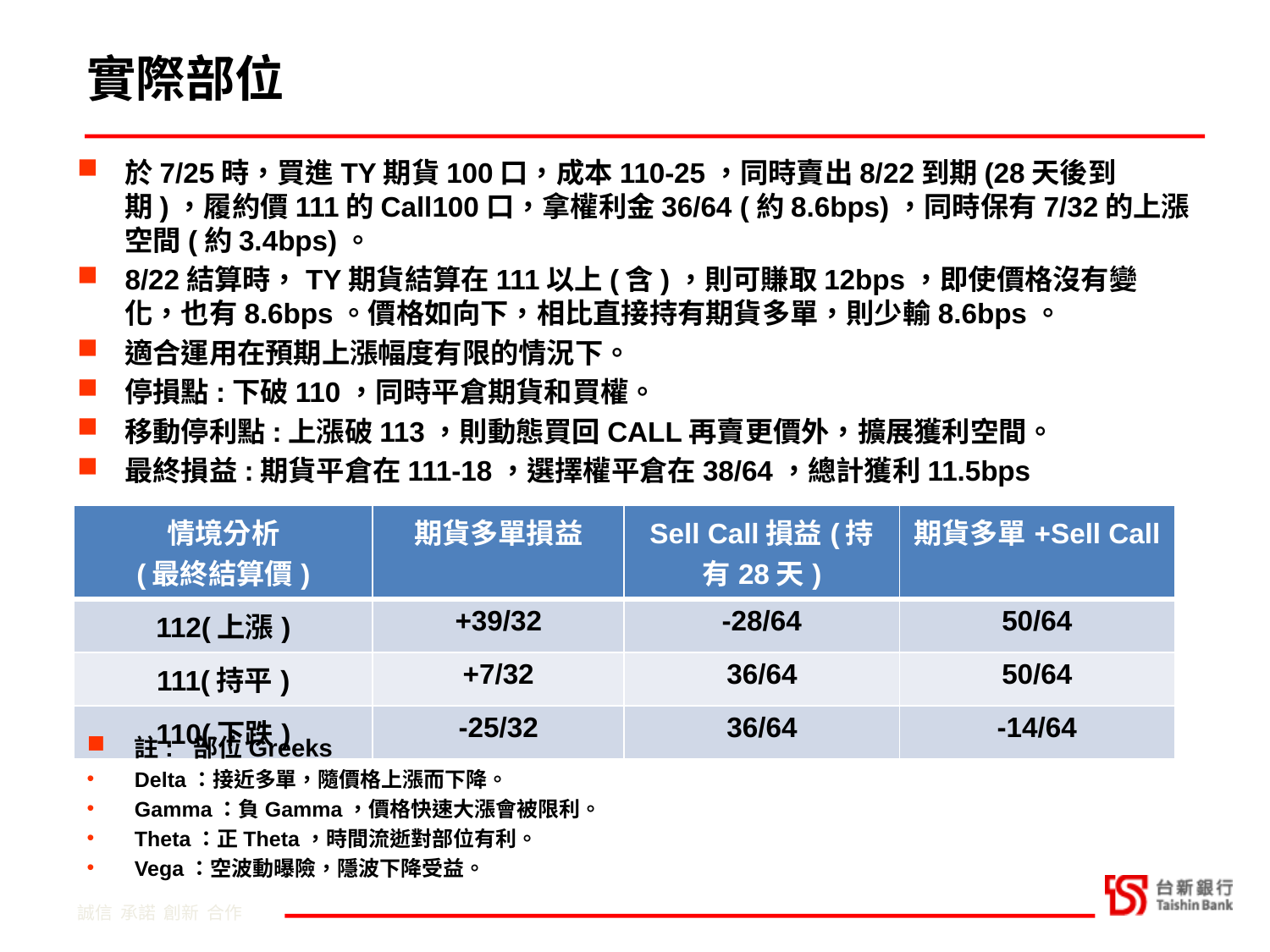

# 實際部位
於7/25時，買進TY期貨100口，成本110-25，同時賣出8/22到期(28天後到期)，履約價111的Call100口，拿權利金36/64 (約8.6bps)，同時保有7/32的上漲空間(約3.4bps)。
8/22結算時，TY期貨結算在111以上(含)，則可賺取12bps，即使價格沒有變化，也有8.6bps。價格如向下，相比直接持有期貨多單，則少輸8.6bps。
適合運用在預期上漲幅度有限的情況下。
停損點:下破110，同時平倉期貨和買權。
移動停利點:上漲破113，則動態買回CALL再賣更價外，擴展獲利空間。
最終損益:期貨平倉在111-18，選擇權平倉在38/64，總計獲利11.5bps

| 情境分析 (最終結算價) | 期貨多單損益 | Sell Call損益(持有28天) | 期貨多單+Sell Call |
| --- | --- | --- | --- |
| 112(上漲) | +39/32 | -28/64 | 50/64 |
| 111(持平) | +7/32 | 36/64 | 50/64 |
| 110(下跌) | -25/32 | 36/64 | -14/64 |
註:  部位Greeks
Delta：接近多單，隨價格上漲而下降。
Gamma：負Gamma，價格快速大漲會被限利。
Theta：正Theta，時間流逝對部位有利。
Vega：空波動曝險，隱波下降受益。